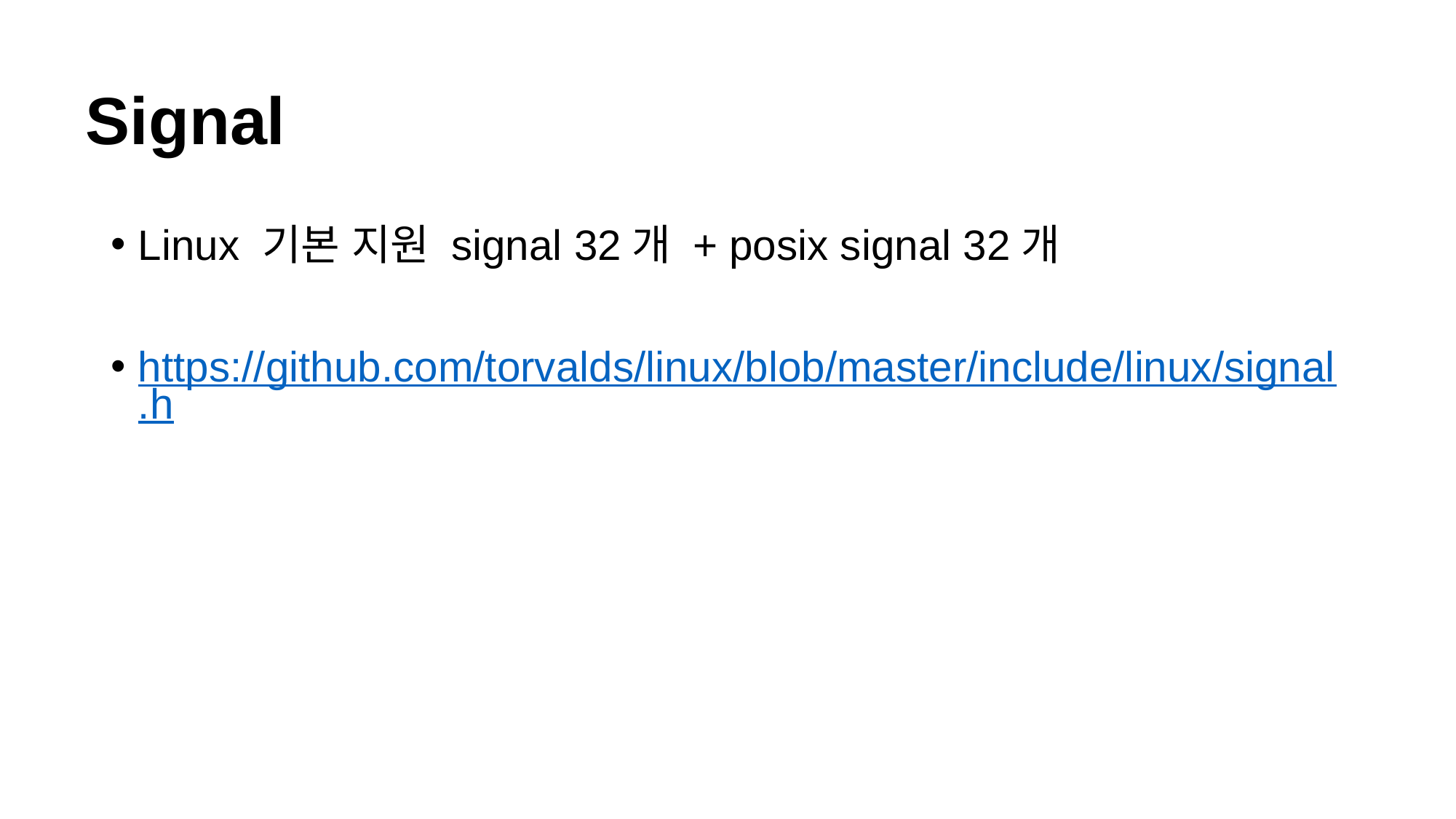

# Signal
Linux 기본 지원 signal 32개 + posix signal 32개

https://github.com/torvalds/linux/blob/master/include/linux/signal.h